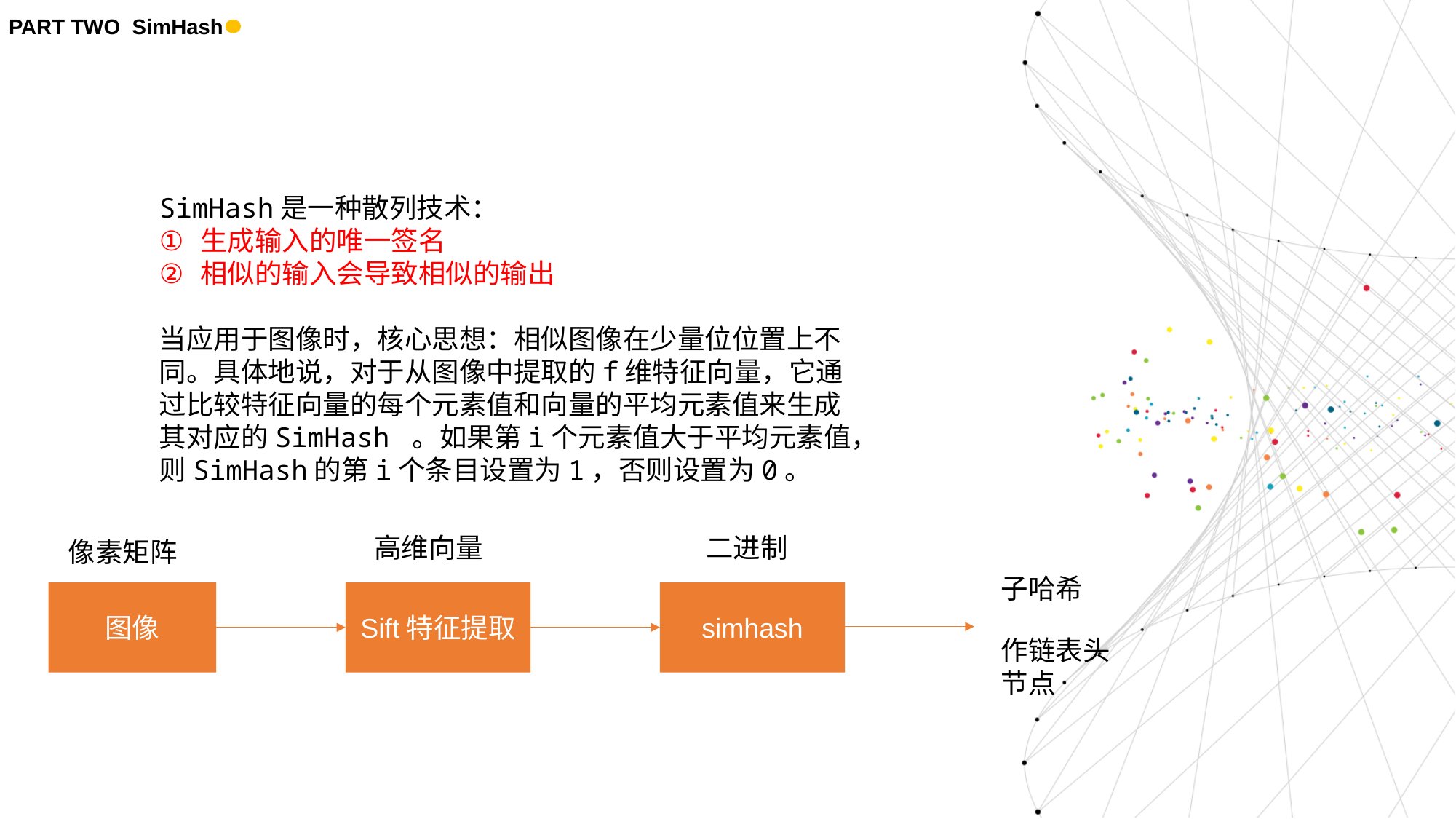

PART TWO  SimHash

SimHash是一种散列技术：
生成输入的唯一签名
相似的输入会导致相似的输出

当应用于图像时，核心思想：相似图像在少量位位置上不同。具体地说，对于从图像中提取的f维特征向量，它通过比较特征向量的每个元素值和向量的平均元素值来生成其对应的SimHash 。如果第i个元素值大于平均元素值，则SimHash的第i个条目设置为1，否则设置为0。
高维向量
二进制
像素矩阵
子哈希
simhash
Sift特征提取
图像
作链表头节点